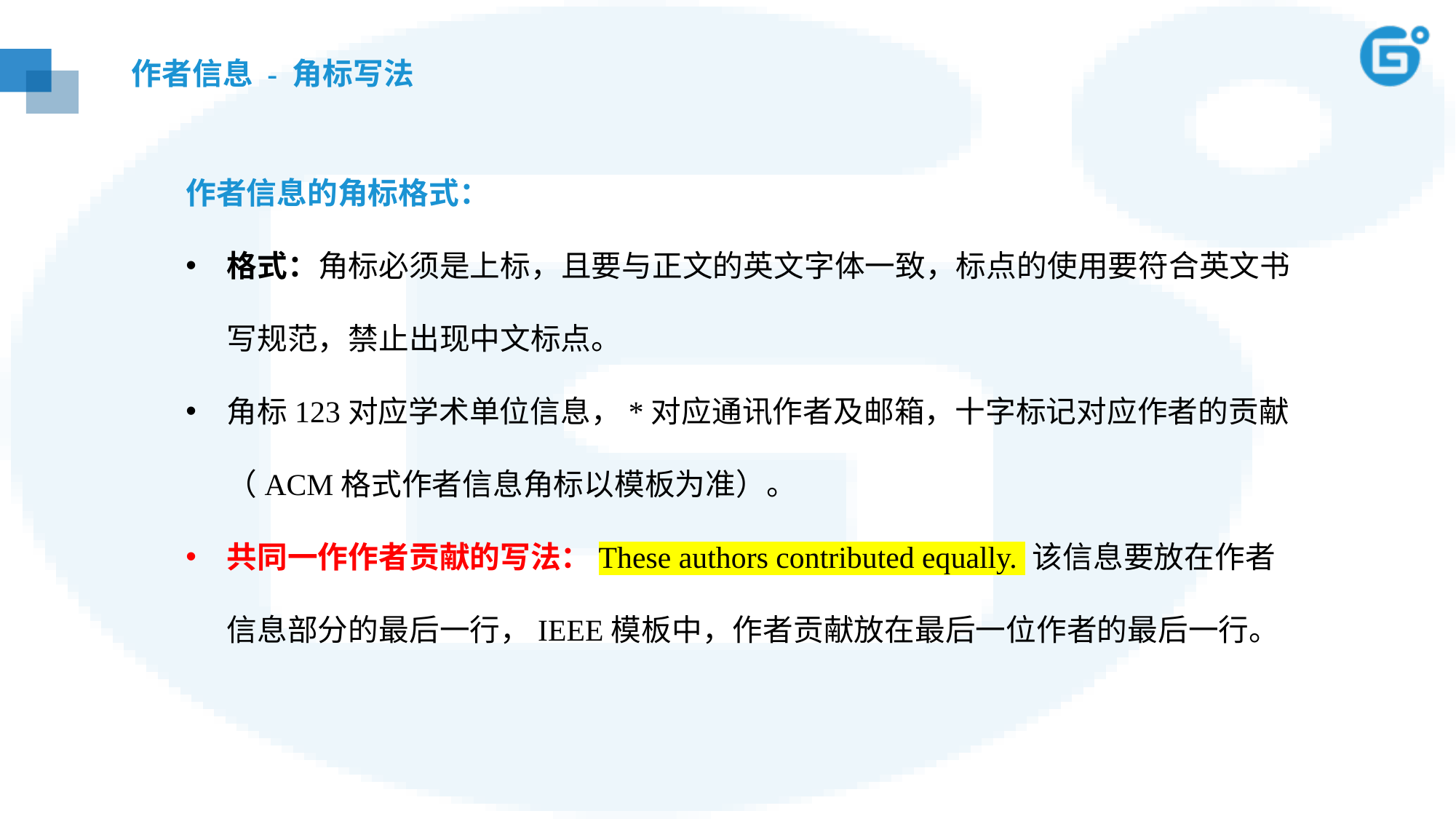

# 作者信息 - 角标写法
作者信息的角标格式：
格式：角标必须是上标，且要与正文的英文字体一致，标点的使用要符合英文书写规范，禁止出现中文标点。
角标123对应学术单位信息，*对应通讯作者及邮箱，十字标记对应作者的贡献（ACM格式作者信息角标以模板为准）。
共同一作作者贡献的写法：These authors contributed equally. 该信息要放在作者信息部分的最后一行，IEEE模板中，作者贡献放在最后一位作者的最后一行。